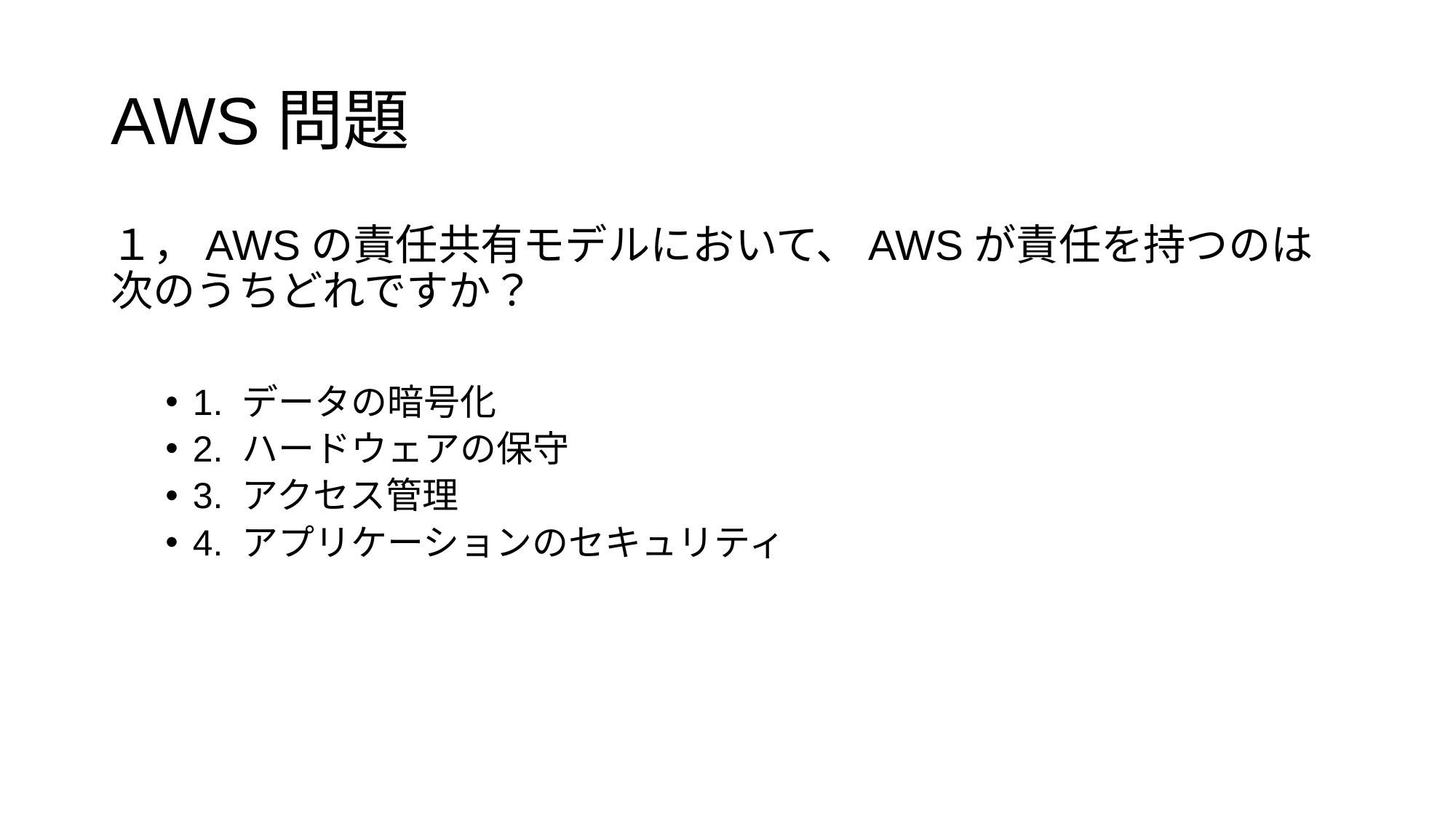

# AWS問題
１，AWSの責任共有モデルにおいて、AWSが責任を持つのは次のうちどれですか？

1. データの暗号化
2. ハードウェアの保守
3. アクセス管理
4. アプリケーションのセキュリティ